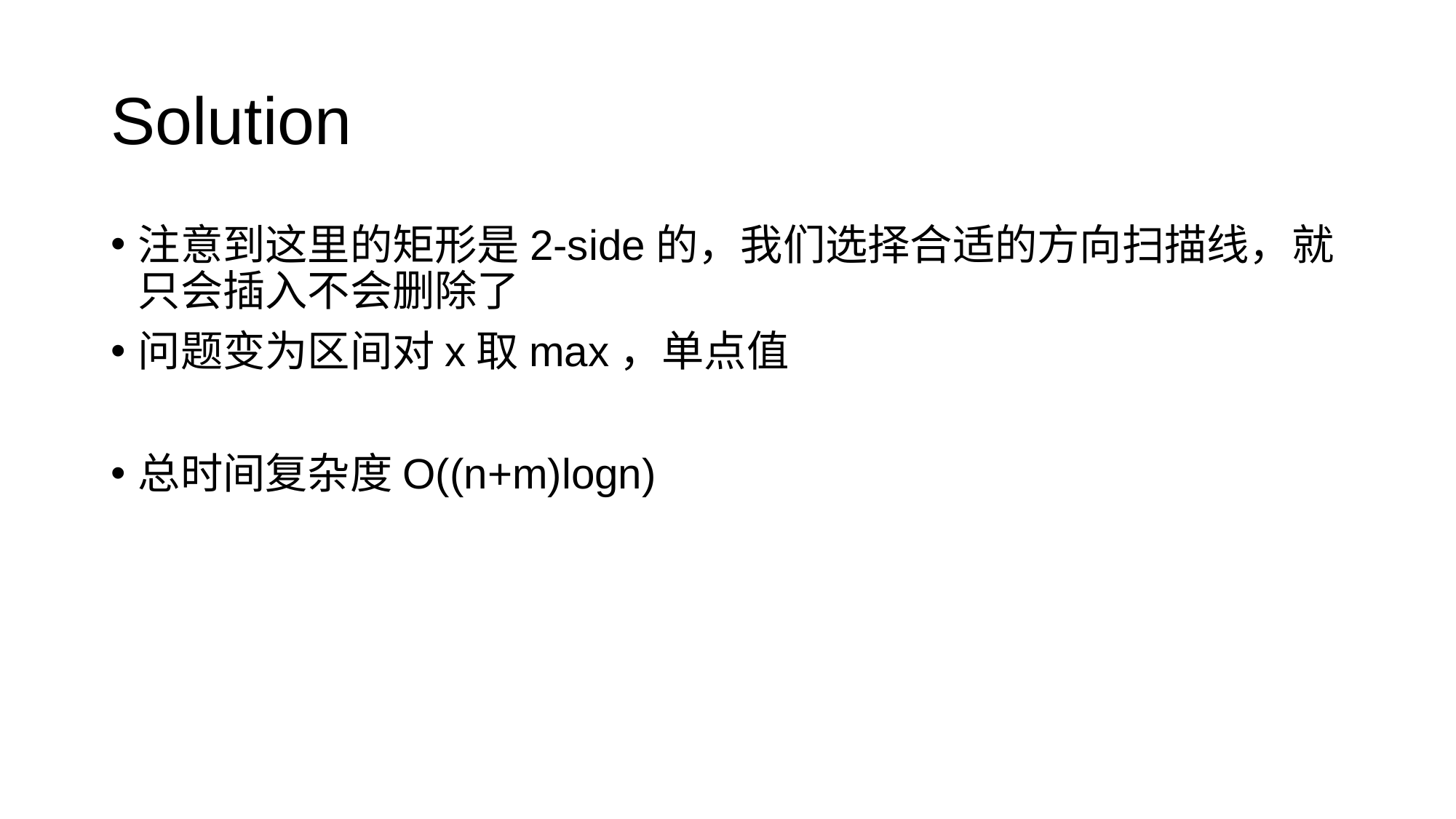

# Solution
注意到这里的矩形是2-side的，我们选择合适的方向扫描线，就只会插入不会删除了
问题变为区间对x取max，单点值

总时间复杂度O((n+m)logn)